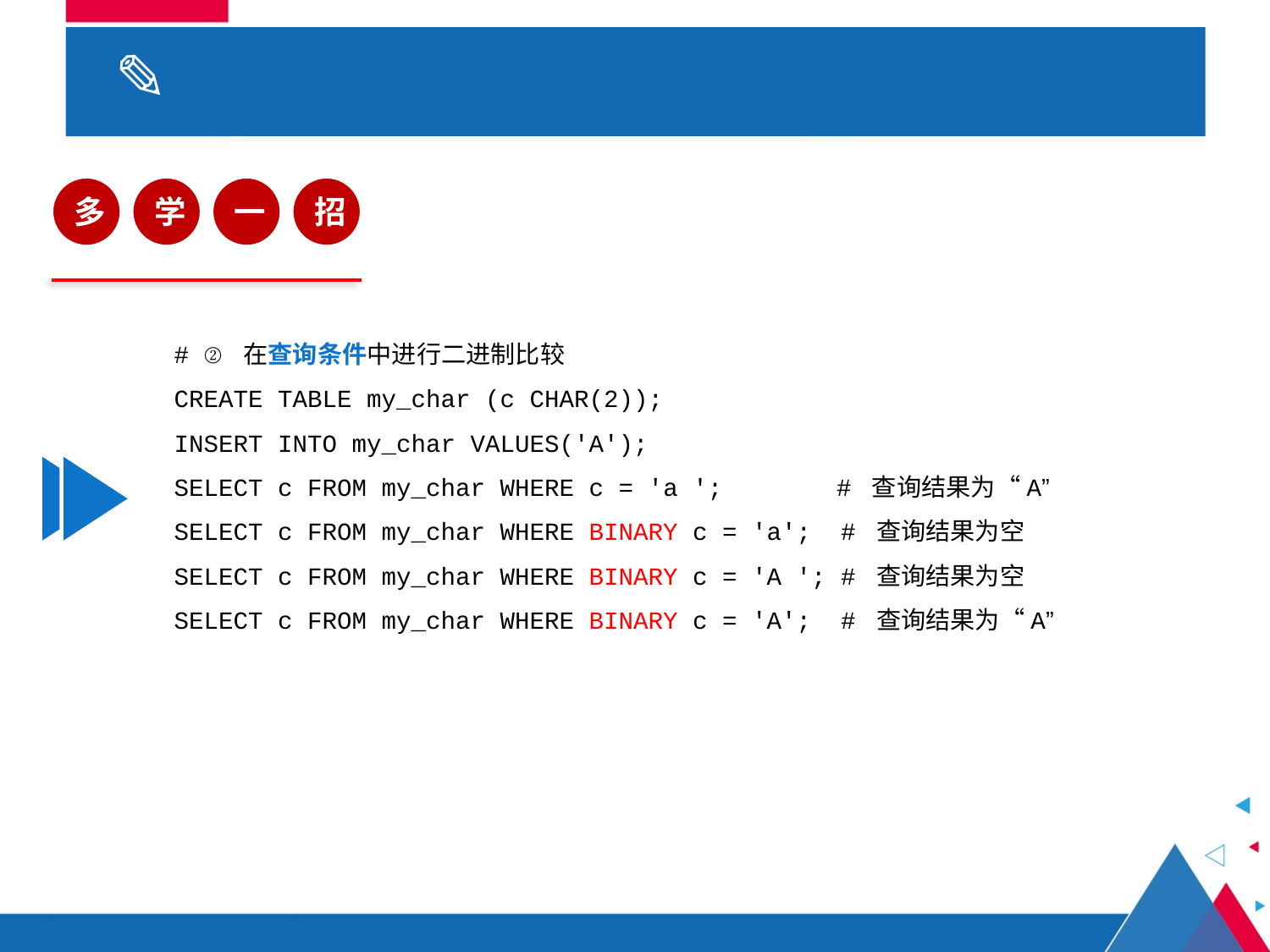

# 3.1 数据类型
多
学
一
招
# ② 在查询条件中进行二进制比较
CREATE TABLE my_char (c CHAR(2));
INSERT INTO my_char VALUES('A');
SELECT c FROM my_char WHERE c = 'a ';	    # 查询结果为“A”
SELECT c FROM my_char WHERE BINARY c = 'a';  # 查询结果为空
SELECT c FROM my_char WHERE BINARY c = 'A '; # 查询结果为空
SELECT c FROM my_char WHERE BINARY c = 'A';  # 查询结果为“A”